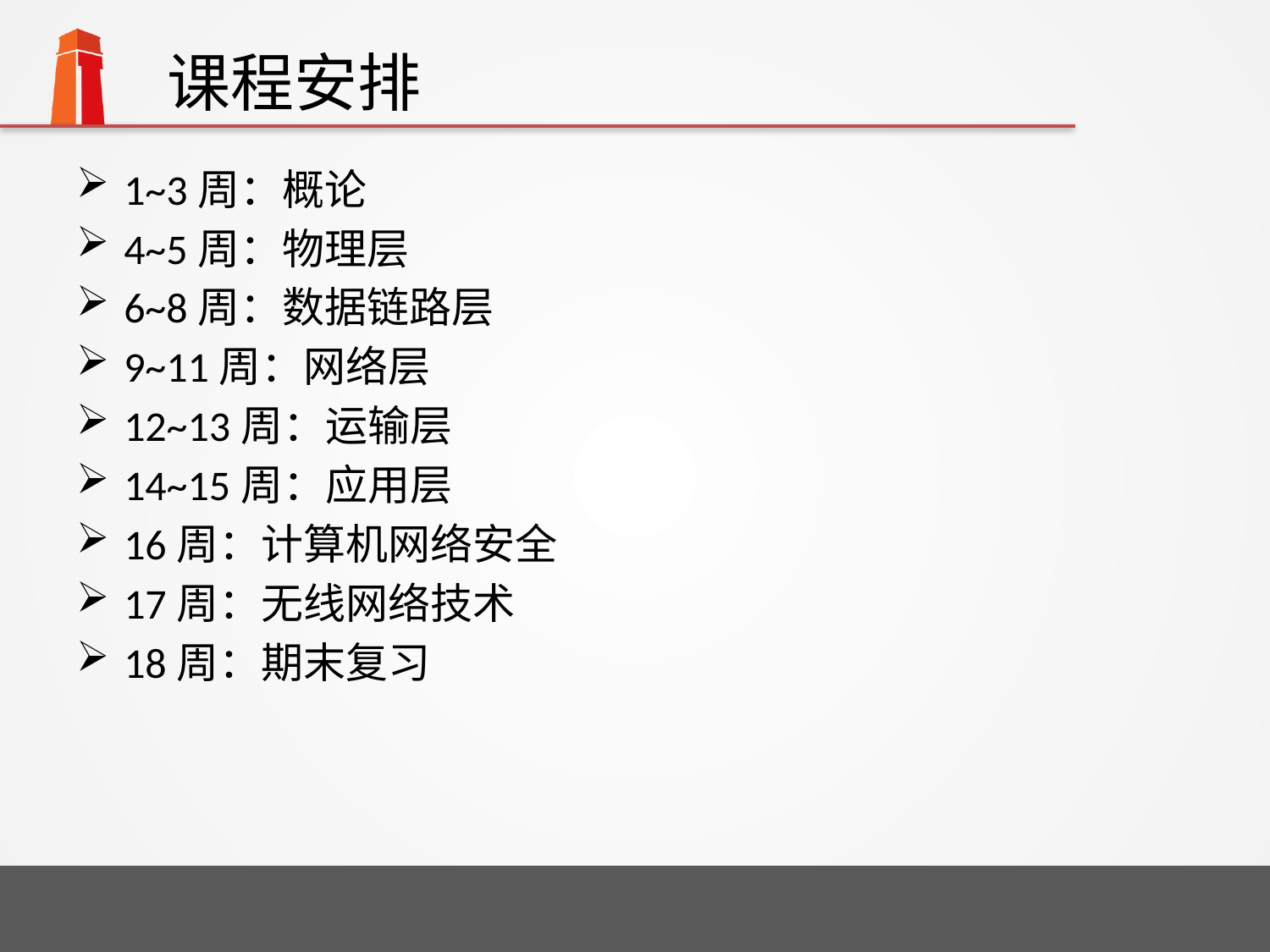

# 课程安排
1~3周：概论
4~5周：物理层
6~8周：数据链路层
9~11周：网络层
12~13周：运输层
14~15周：应用层
16周：计算机网络安全
17周：无线网络技术
18周：期末复习